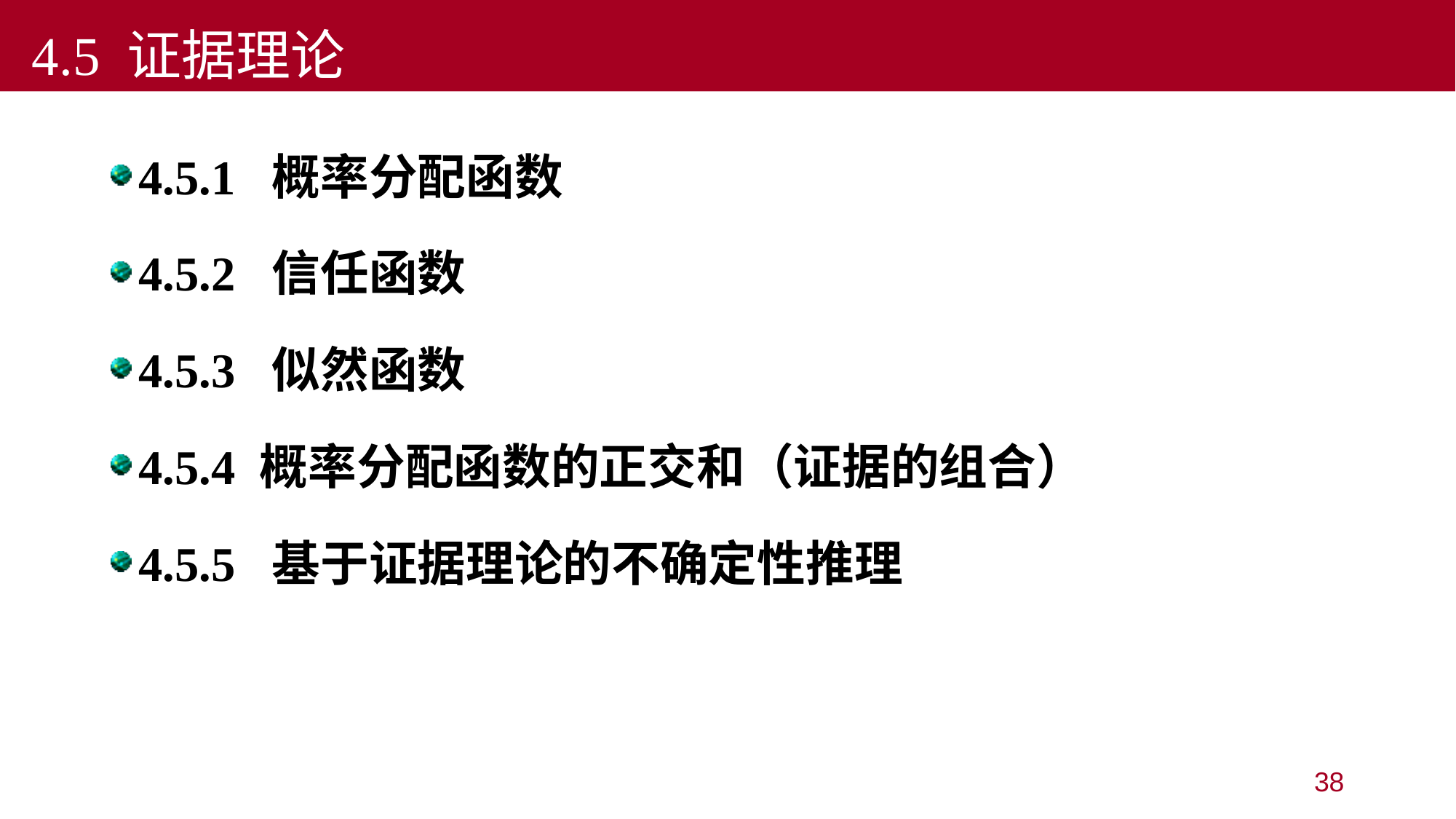

4.5 证据理论
4.5.1  概率分配函数
4.5.2  信任函数
4.5.3  似然函数
4.5.4 概率分配函数的正交和（证据的组合）
4.5.5  基于证据理论的不确定性推理
38